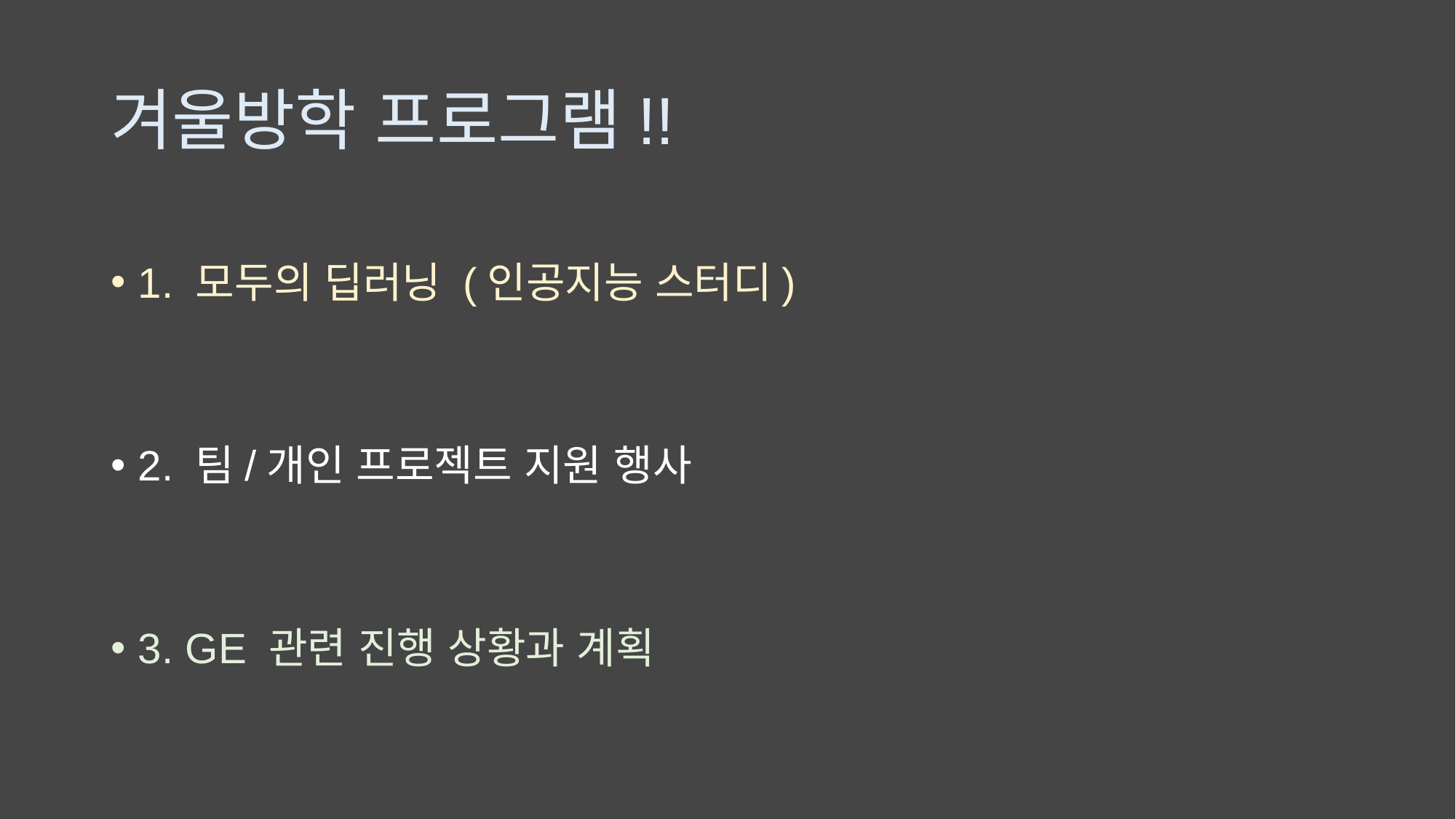

# 겨울방학 프로그램!!
1. 모두의 딥러닝 (인공지능 스터디)

2. 팀/개인 프로젝트 지원 행사

3. GE 관련 진행 상황과 계획